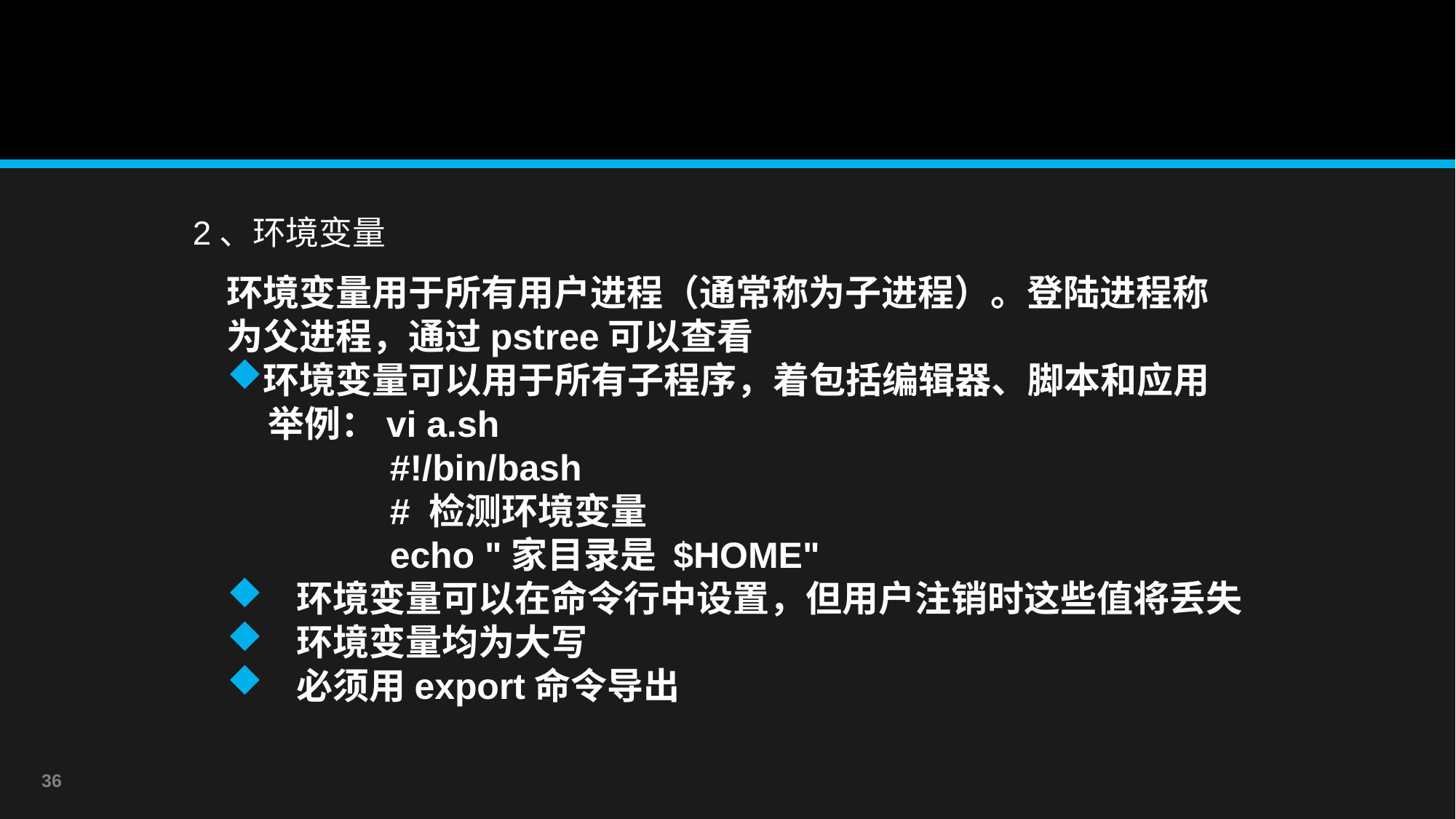

#
2、环境变量

环境变量用于所有用户进程（通常称为子进程）。登陆进程称为父进程，通过pstree可以查看
环境变量可以用于所有子程序，着包括编辑器、脚本和应用
    举例：vi a.sh
                #!/bin/bash
                # 检测环境变量
                echo "家目录是 $HOME"
   环境变量可以在命令行中设置，但用户注销时这些值将丢失
   环境变量均为大写
   必须用export命令导出
36